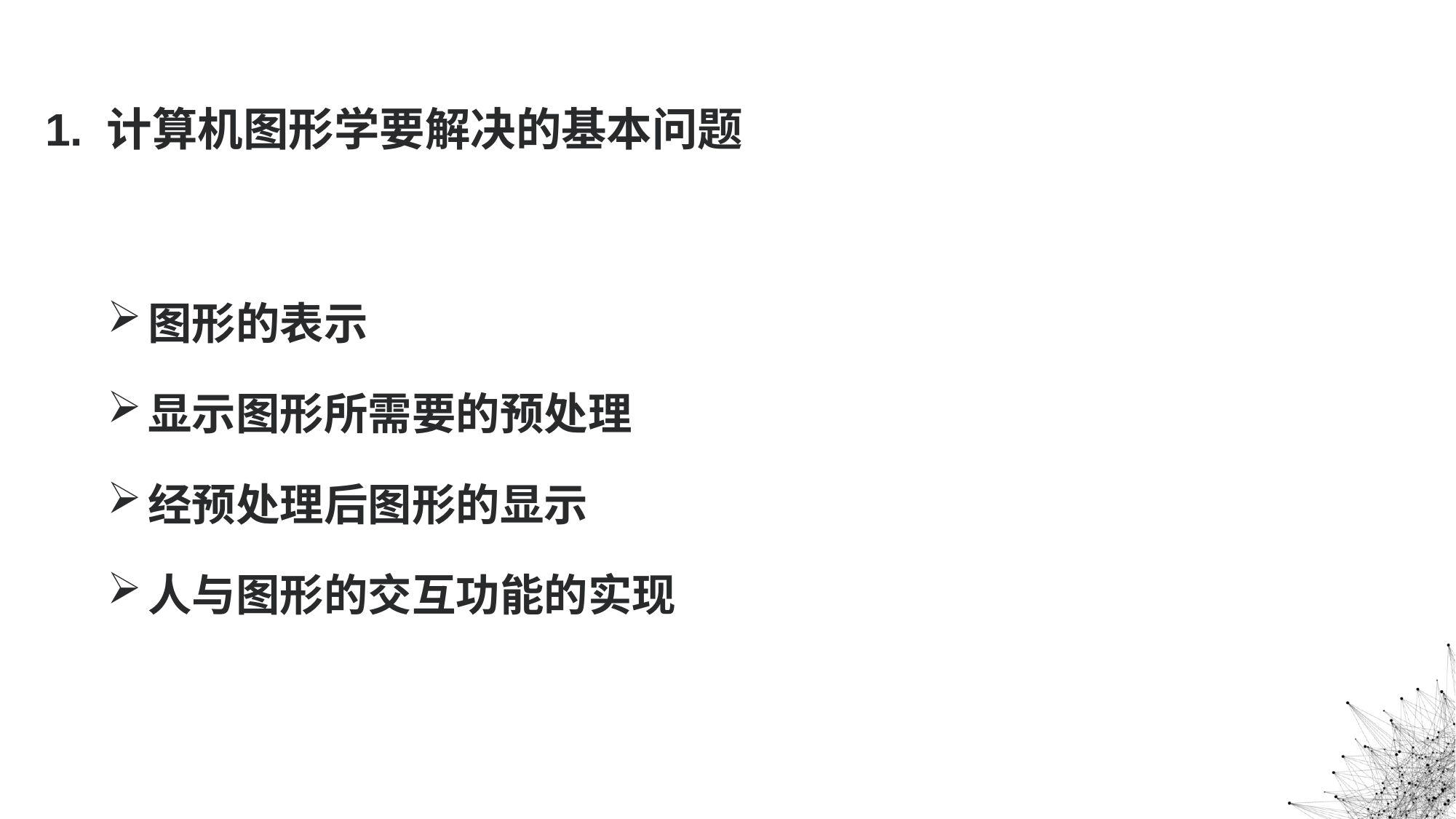

# 1. 计算机图形学要解决的基本问题

图形的表示
显示图形所需要的预处理
经预处理后图形的显示
人与图形的交互功能的实现